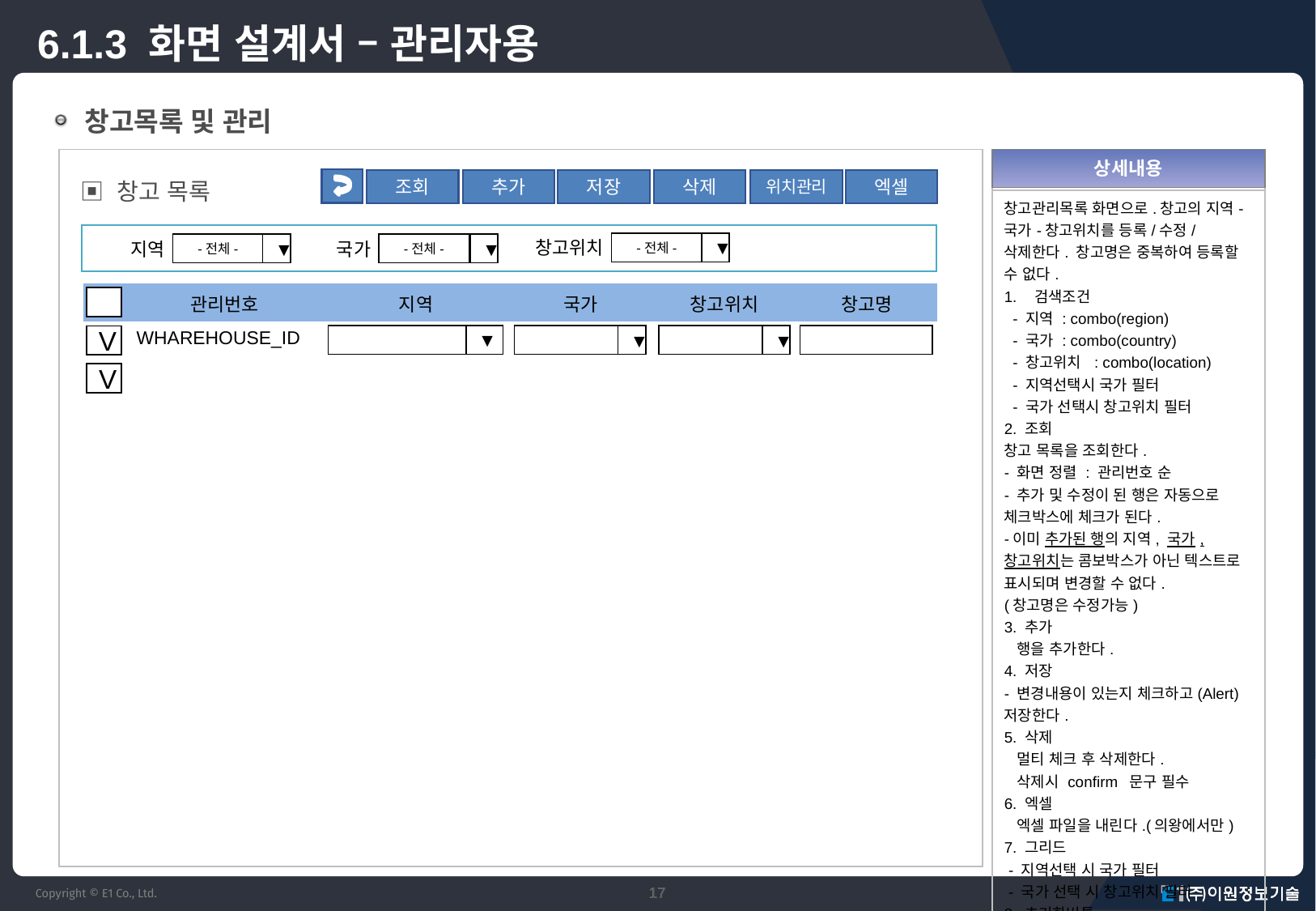

# 6.1.3 화면 설계서 – 관리자용
 창고목록 및 관리
|  |
| --- |
| 창고관리목록 화면으로.창고의 지역-국가-창고위치를 등록/수정/삭제한다. 창고명은 중복하여 등록할 수 없다. 검색조건 - 지역 : combo(region) - 국가 : combo(country) - 창고위치 : combo(location) - 지역선택시 국가 필터 - 국가 선택시 창고위치 필터 2. 조회 창고 목록을 조회한다. - 화면 정렬 : 관리번호 순 - 추가 및 수정이 된 행은 자동으로 체크박스에 체크가 된다. -이미 추가된 행의 지역, 국가, 창고위치는 콤보박스가 아닌 텍스트로 표시되며 변경할 수 없다. (창고명은 수정가능) 3. 추가 행을 추가한다. 4. 저장 - 변경내용이 있는지 체크하고(Alert) 저장한다. 5. 삭제 멀티 체크 후 삭제한다. 삭제시 confirm 문구 필수 6. 엑셀 엑셀 파일을 내린다.(의왕에서만) 7. 그리드 - 지역선택 시 국가 필터 - 국가 선택 시 창고위치 필터 8. 초기화버튼 - 검색조건 초기화 9. 위치관리 버튼 창고위치 관리 팝업을 호출한다. |
|  |
| --- |
상세내용
▣ 창고 목록

조회
추가
위치관리
저장
삭제
엑셀

창고위치
-전체-
▼
지역
-전체-
▼
국가
-전체-
▼
|  | 관리번호 | 지역 | 국가 | 창고위치 | 창고명 |
| --- | --- | --- | --- | --- | --- |
|  | WHAREHOUSE\_ID |  |  |  |  |
|  |  |  |  |  |  |
|  |  |  |  |  |  |
|  |  |  |  |  |  |
|  |  |  |  |  |  |
|  |  |  |  |  |  |
|  |  |  |  |  |  |
|  |  |  |  |  |  |
|  |  |  |  |  |  |

▼

▼

▼
V
V
17
17